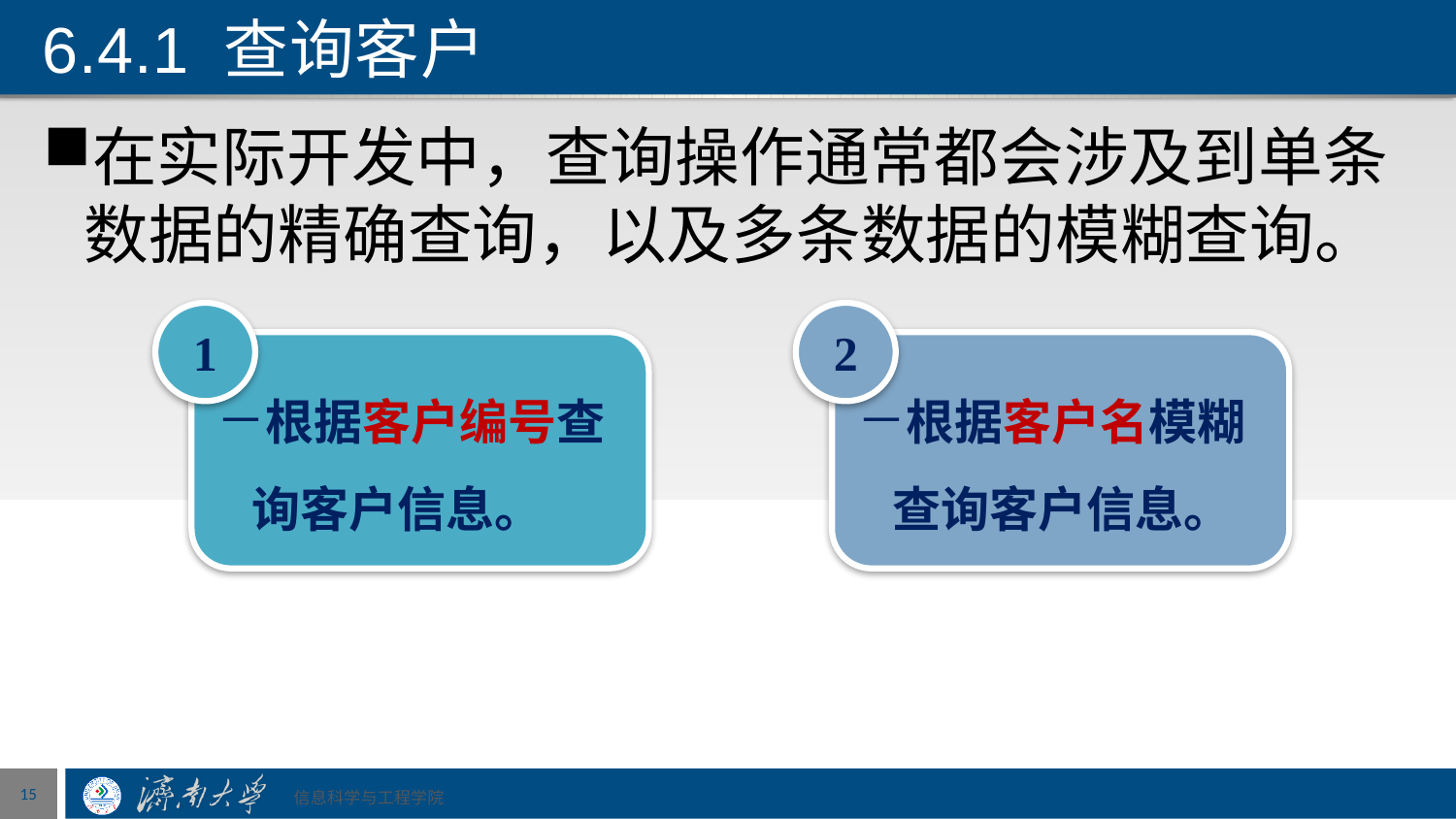

# 6.4.1 查询客户

在实际开发中，查询操作通常都会涉及到单条数据的精确查询，以及多条数据的模糊查询。
1
根据客户编号查询客户信息。
2
根据客户名模糊查询客户信息。